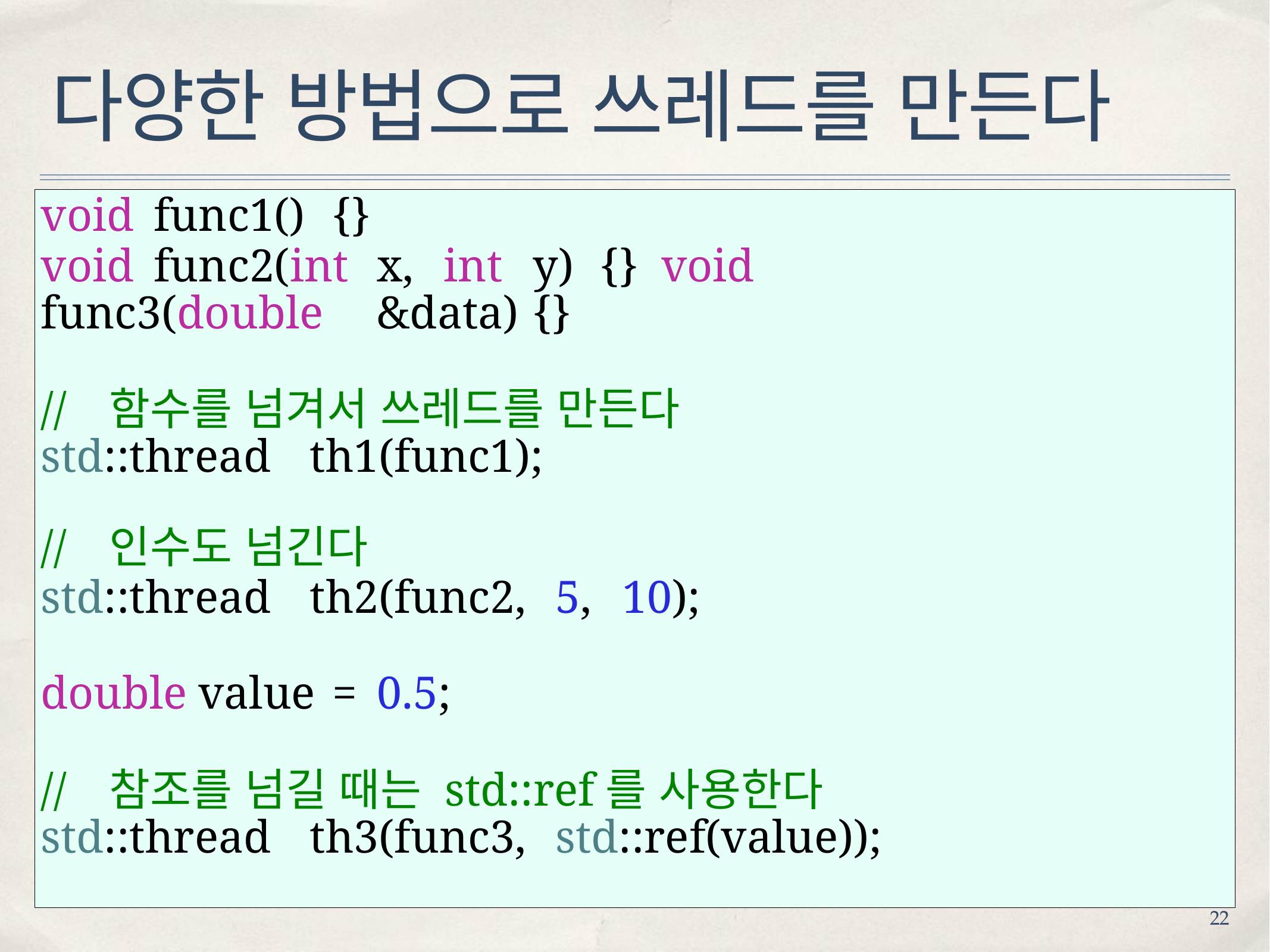

# 다양한 방법으로 쓰레드를 만든다

void	func1()	{}
void	func2(int	x,	int	y)	{}  void	func3(double	&data)	{}

//	함수를 넘겨서 쓰레드를 만든다
std::thread	th1(func1);
//	인수도 넘긴다
std::thread	th2(func2,	5,	10);

double	value	=	0.5;

//	참조를 넘길 때는 std::ref를 사용한다
std::thread	th3(func3,	std::ref(value));
22